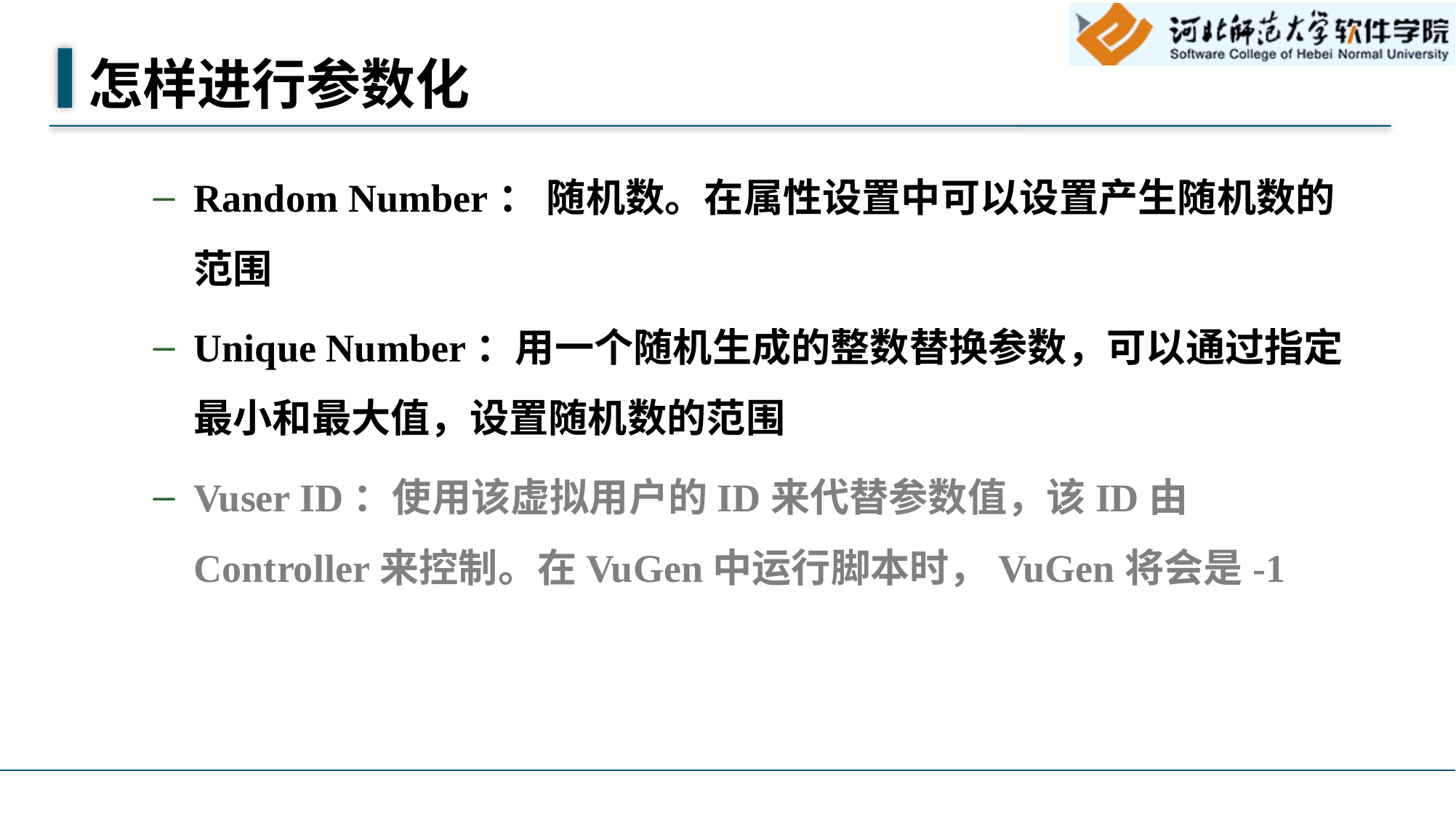

# 怎样进行参数化
Random Number： 随机数。在属性设置中可以设置产生随机数的范围
Unique Number：用一个随机生成的整数替换参数，可以通过指定最小和最大值，设置随机数的范围
Vuser ID：使用该虚拟用户的ID来代替参数值，该ID由Controller来控制。在VuGen中运行脚本时，VuGen将会是-1